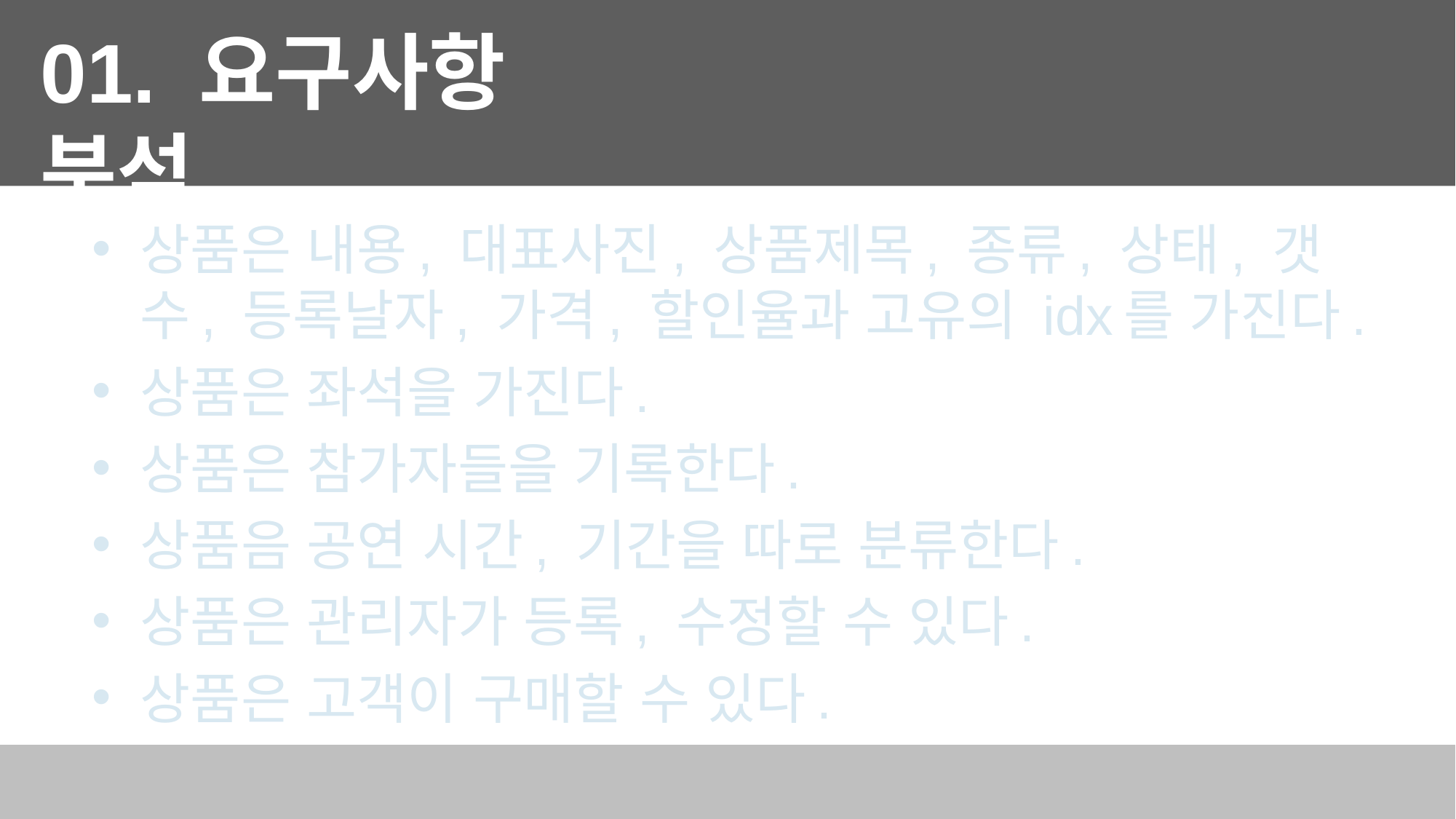

01. 요구사항 분석

상품은 내용, 대표사진, 상품제목, 종류, 상태, 갯수, 등록날자, 가격, 할인율과 고유의 idx를 가진다.
상품은 좌석을 가진다.
상품은 참가자들을 기록한다.
상품음 공연 시간, 기간을 따로 분류한다.
상품은 관리자가 등록, 수정할 수 있다.
상품은 고객이 구매할 수 있다.